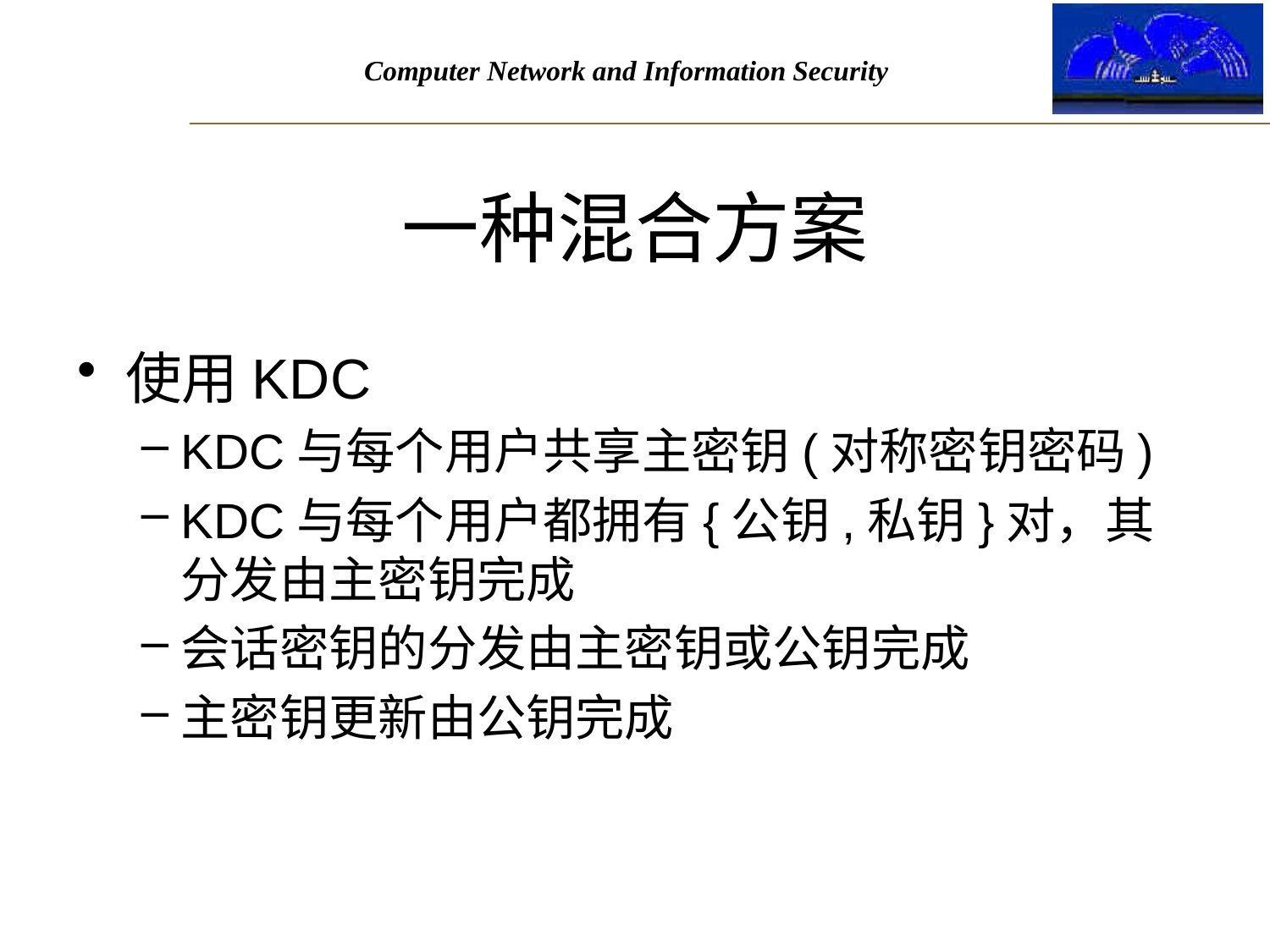

# 一种混合方案
使用KDC
KDC与每个用户共享主密钥(对称密钥密码)
KDC与每个用户都拥有{公钥,私钥}对，其分发由主密钥完成
会话密钥的分发由主密钥或公钥完成
主密钥更新由公钥完成